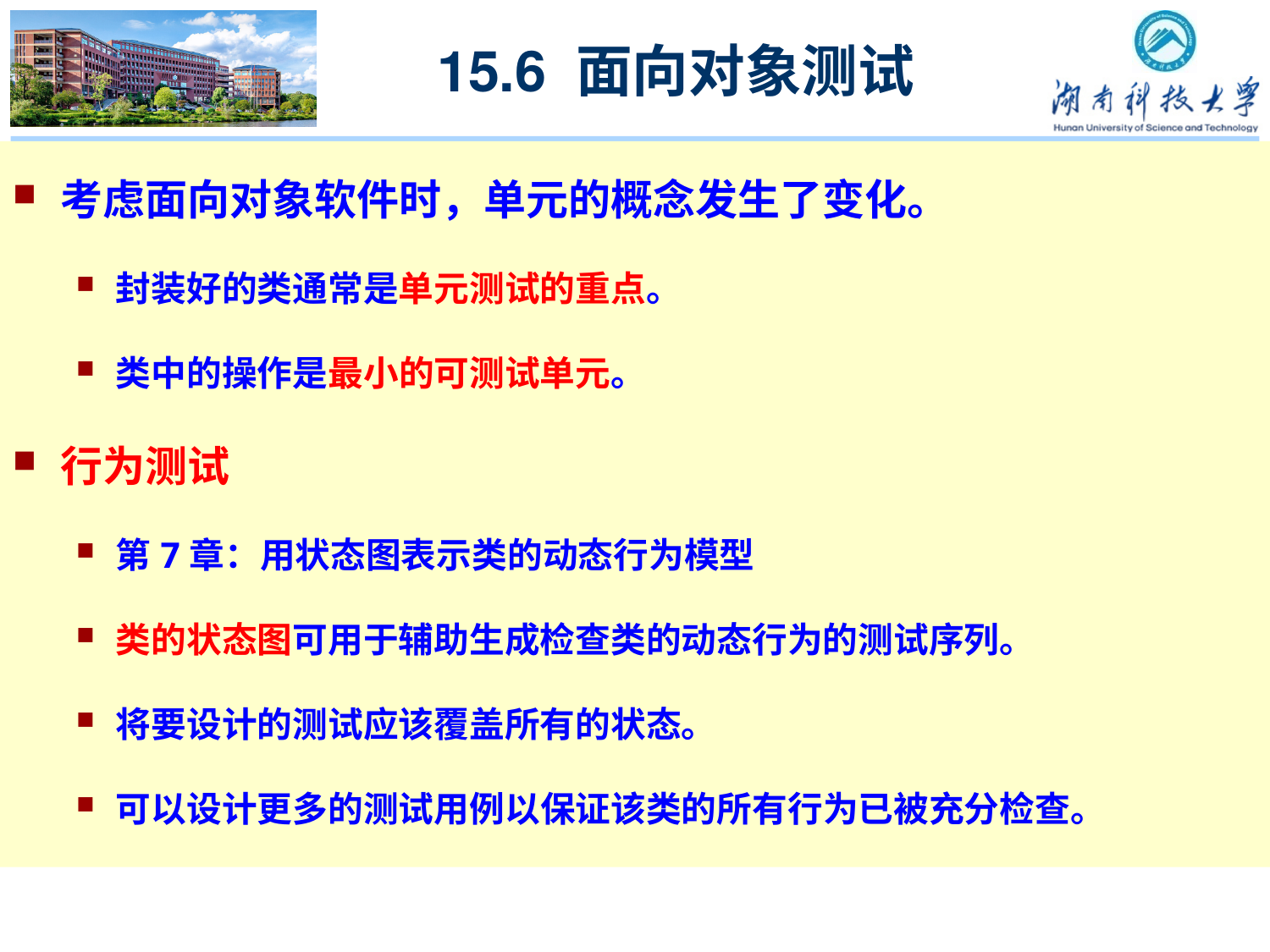

15.6 面向对象测试
考虑面向对象软件时，单元的概念发生了变化。
封装好的类通常是单元测试的重点。
类中的操作是最小的可测试单元。
行为测试
第7章：用状态图表示类的动态行为模型
类的状态图可用于辅助生成检查类的动态行为的测试序列。
将要设计的测试应该覆盖所有的状态。
可以设计更多的测试用例以保证该类的所有行为已被充分检查。
22